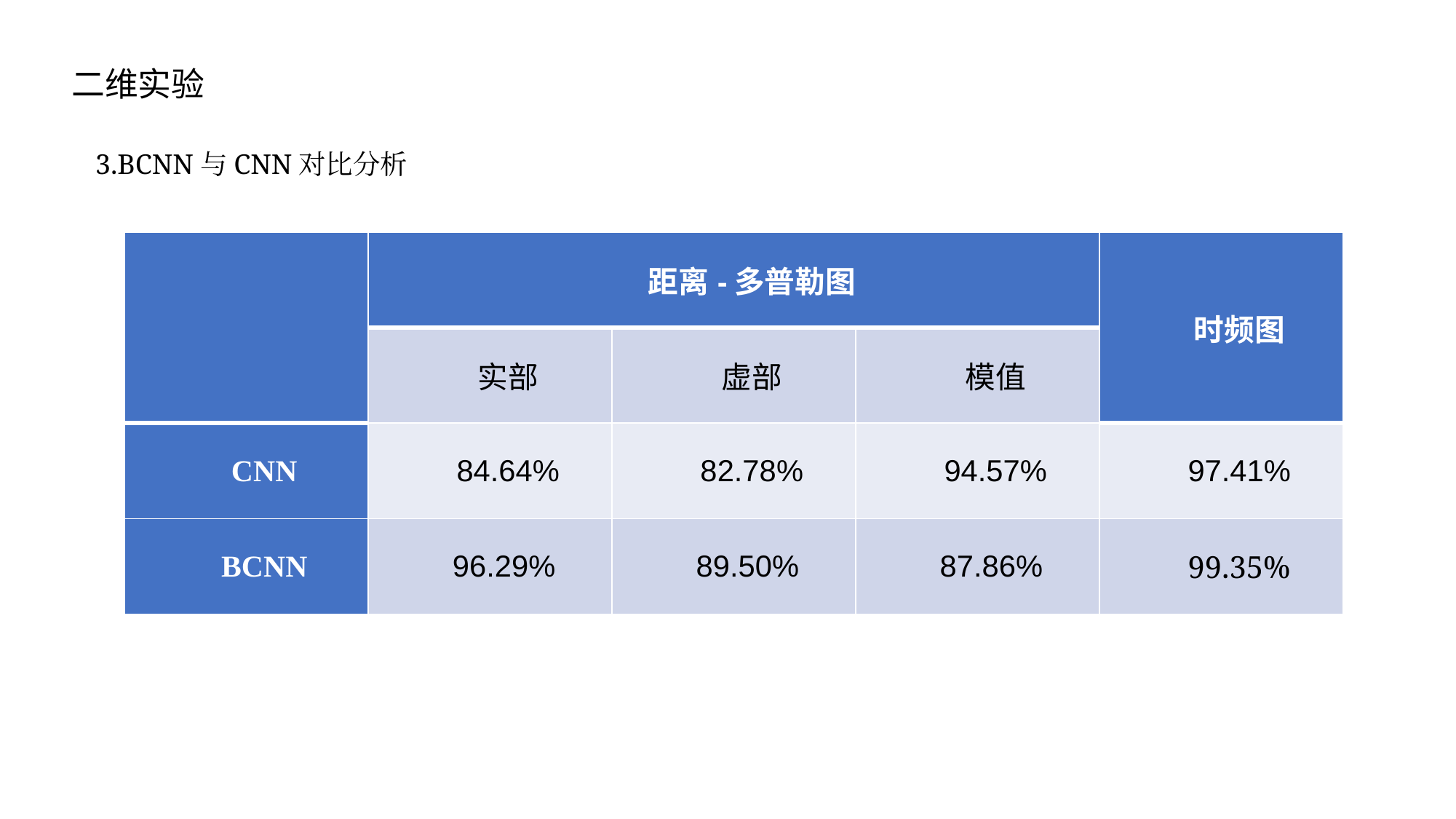

二维实验
3.BCNN与CNN对比分析
|  | 距离-多普勒图 |  |  | 时频图 |
| --- | --- | --- | --- | --- |
|  | 实部 | 虚部 | 模值 |  |
| CNN | 84.64% | 82.78% | 94.57% | 97.41% |
| BCNN | 96.29% | 89.50% | 87.86% | 99.35% |